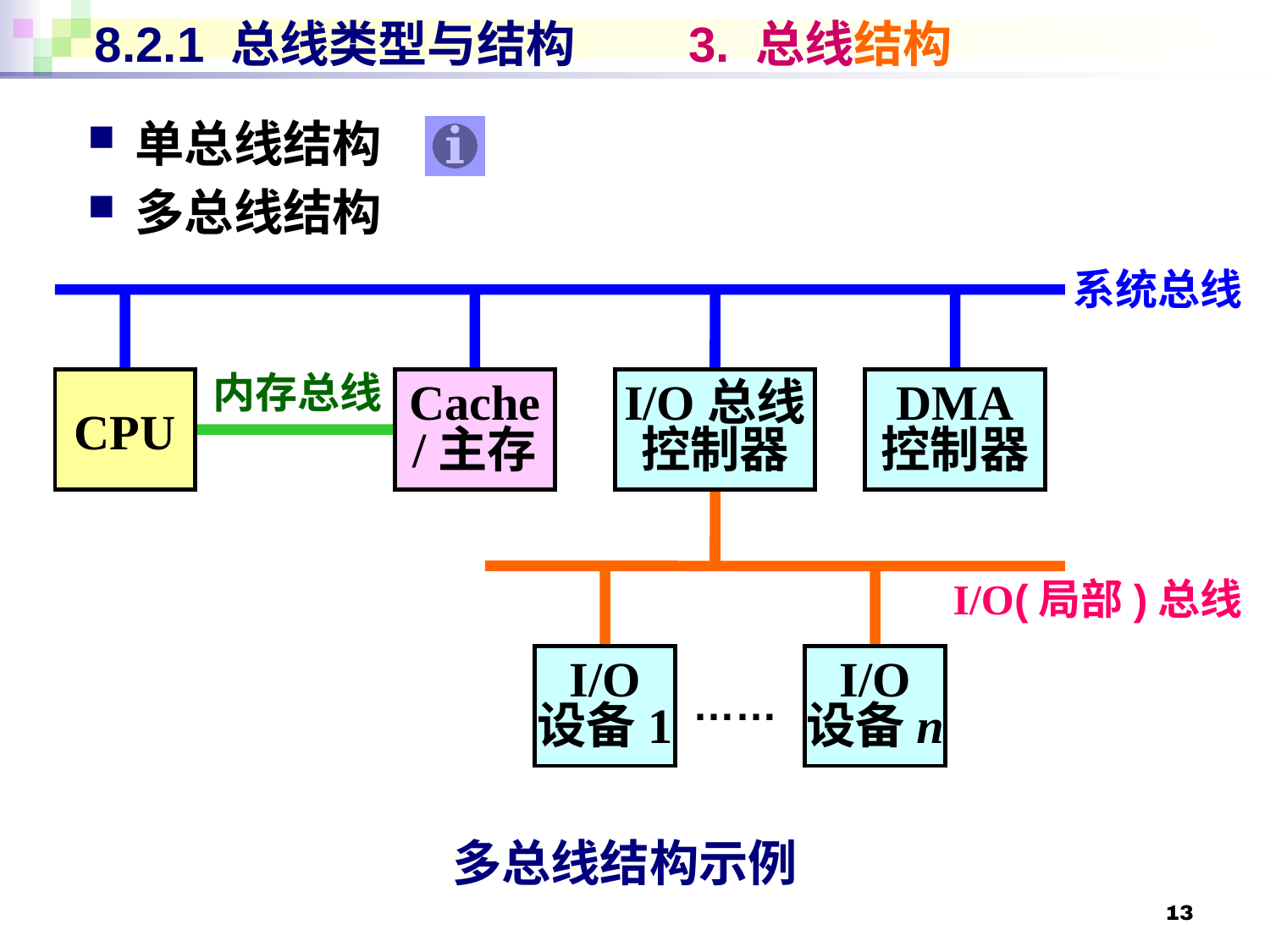

# 8.2.1 总线类型与结构         3. 总线结构
单总线结构
多总线结构

系统总线

内存总线
CPU
Cache
/主存
I/O总线
控制器
DMA
控制器

I/O(局部)总线
I/O
设备1
I/O
设备n
……
多总线结构示例
13